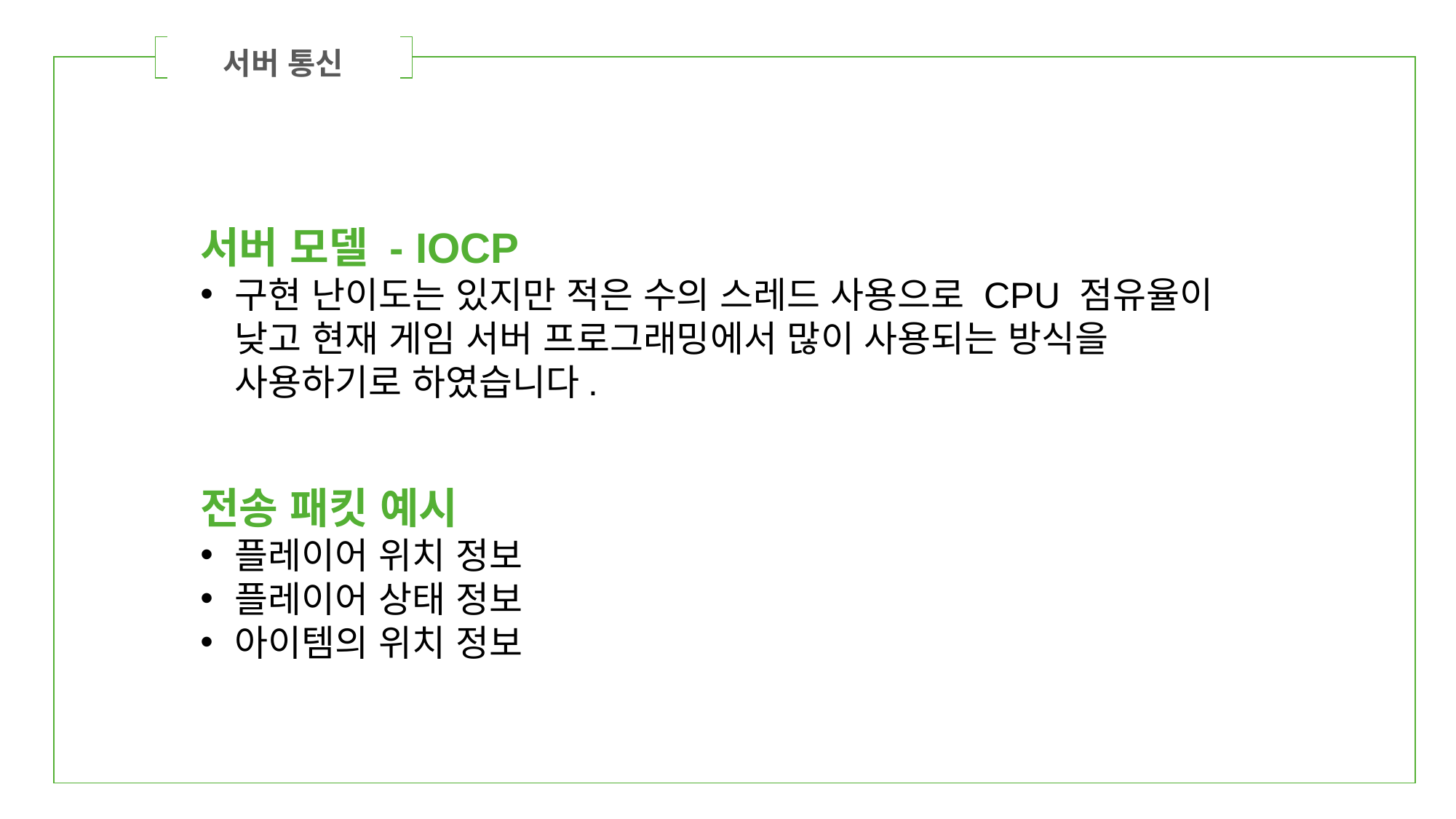

서버 통신
|  | ㅂ |  |
| --- | --- | --- |

서버 모델 - IOCP
구현 난이도는 있지만 적은 수의 스레드 사용으로 CPU 점유율이 낮고 현재 게임 서버 프로그래밍에서 많이 사용되는 방식을 사용하기로 하였습니다.
전송 패킷 예시
플레이어 위치 정보
플레이어 상태 정보
아이템의 위치 정보